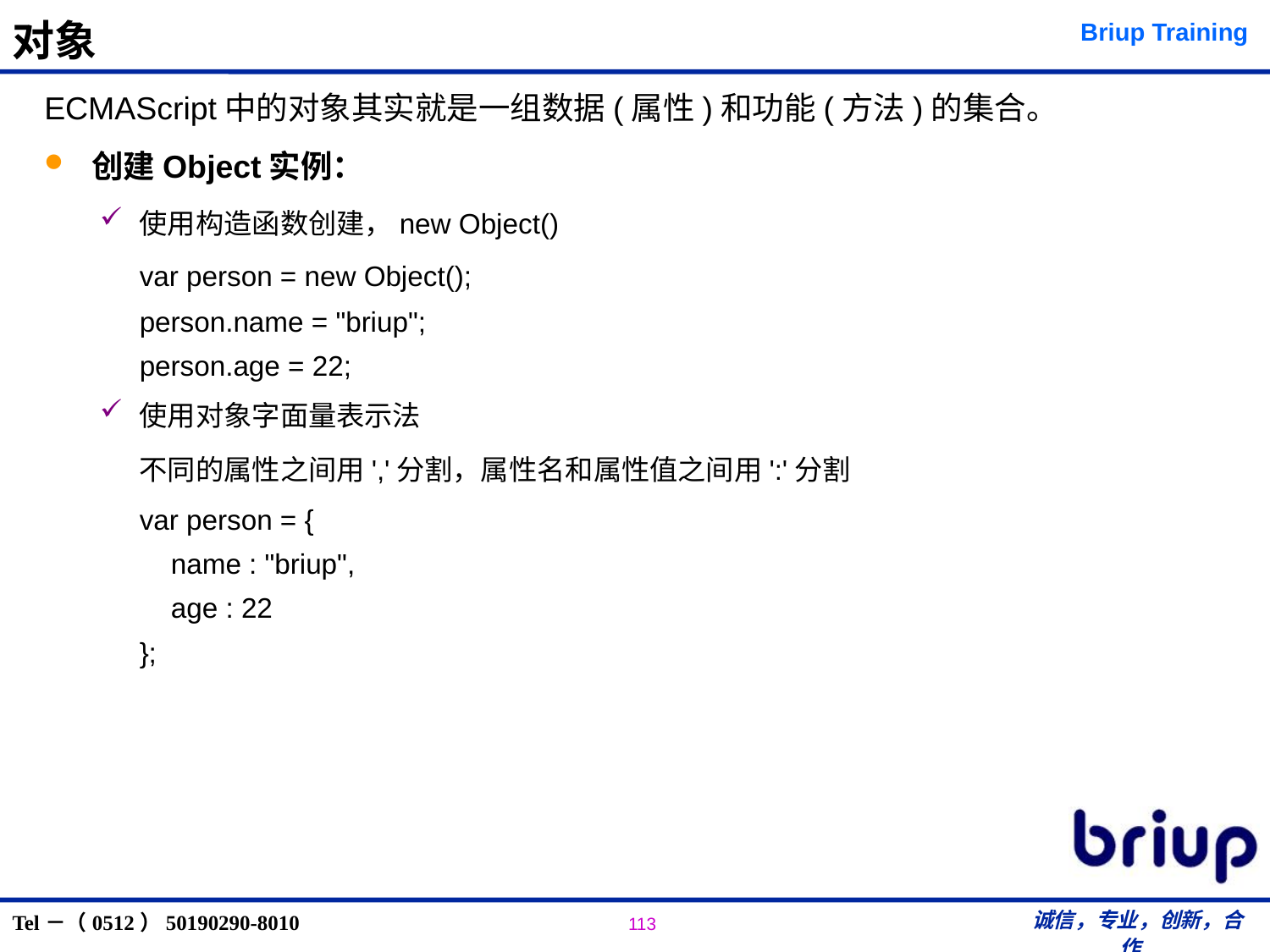

# 对象
ECMAScript中的对象其实就是一组数据(属性)和功能(方法)的集合。
  创建Object实例：
使用构造函数创建，new Object()
	var person = new Object();
	person.name = "briup";
	person.age = 22;
使用对象字面量表示法
	不同的属性之间用','分割，属性名和属性值之间用':'分割
	var person = {
	    name : "briup",
	    age : 22
	};